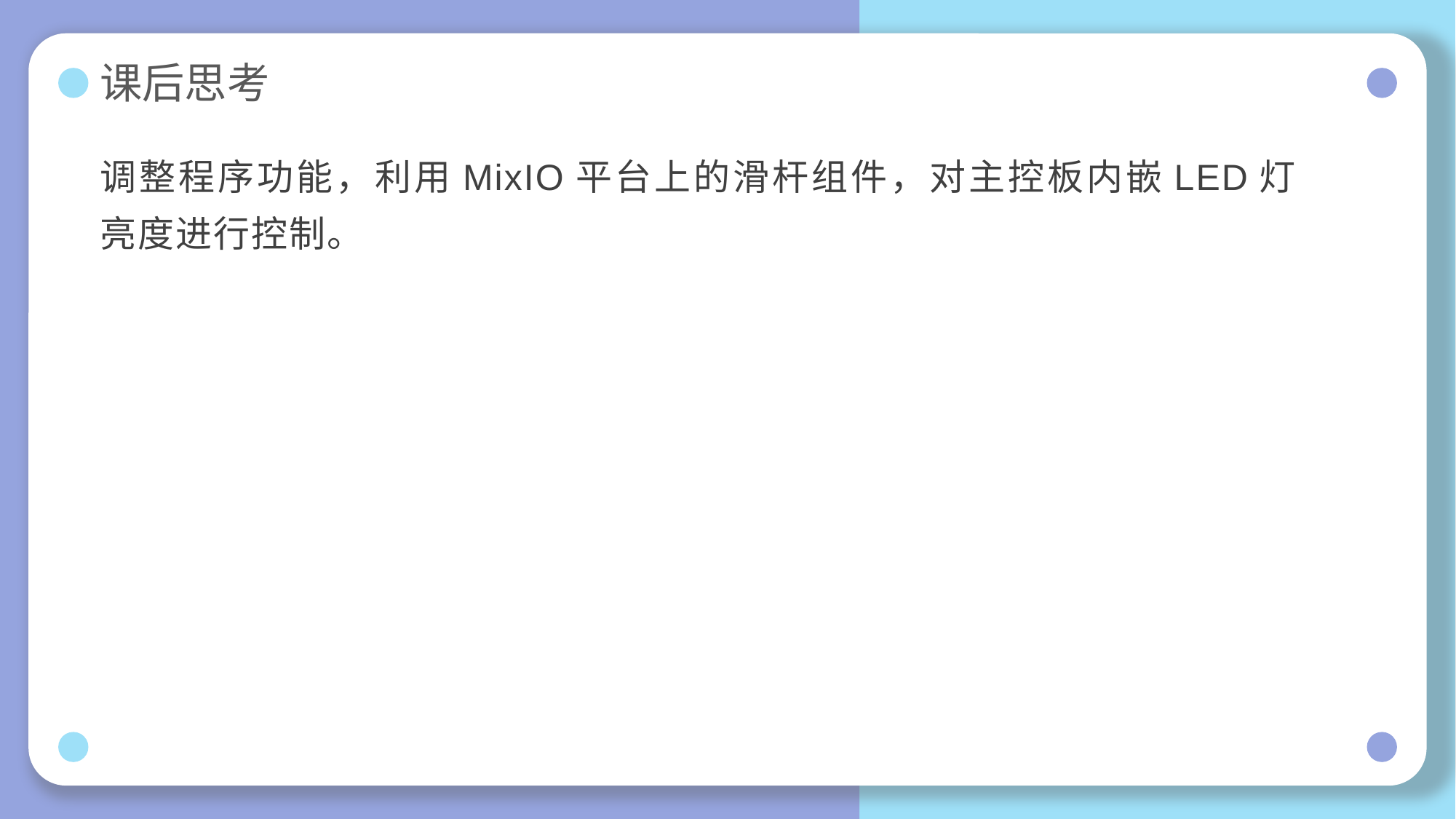

# 课后思考
调整程序功能，利用MixIO平台上的滑杆组件，对主控板内嵌LED灯亮度进行控制。